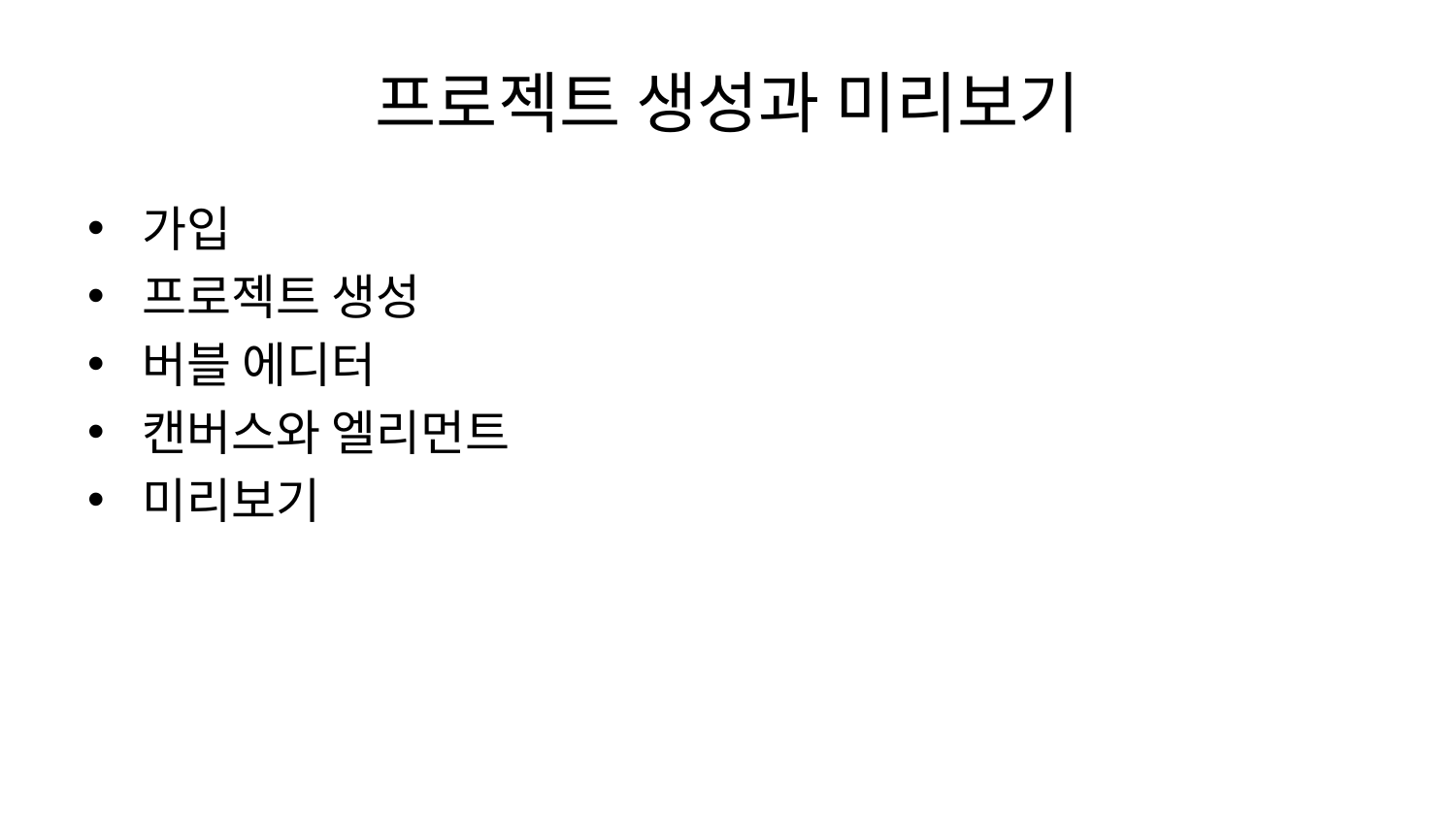

# 프로젝트 생성과 미리보기
가입
프로젝트 생성
버블 에디터
캔버스와 엘리먼트
미리보기